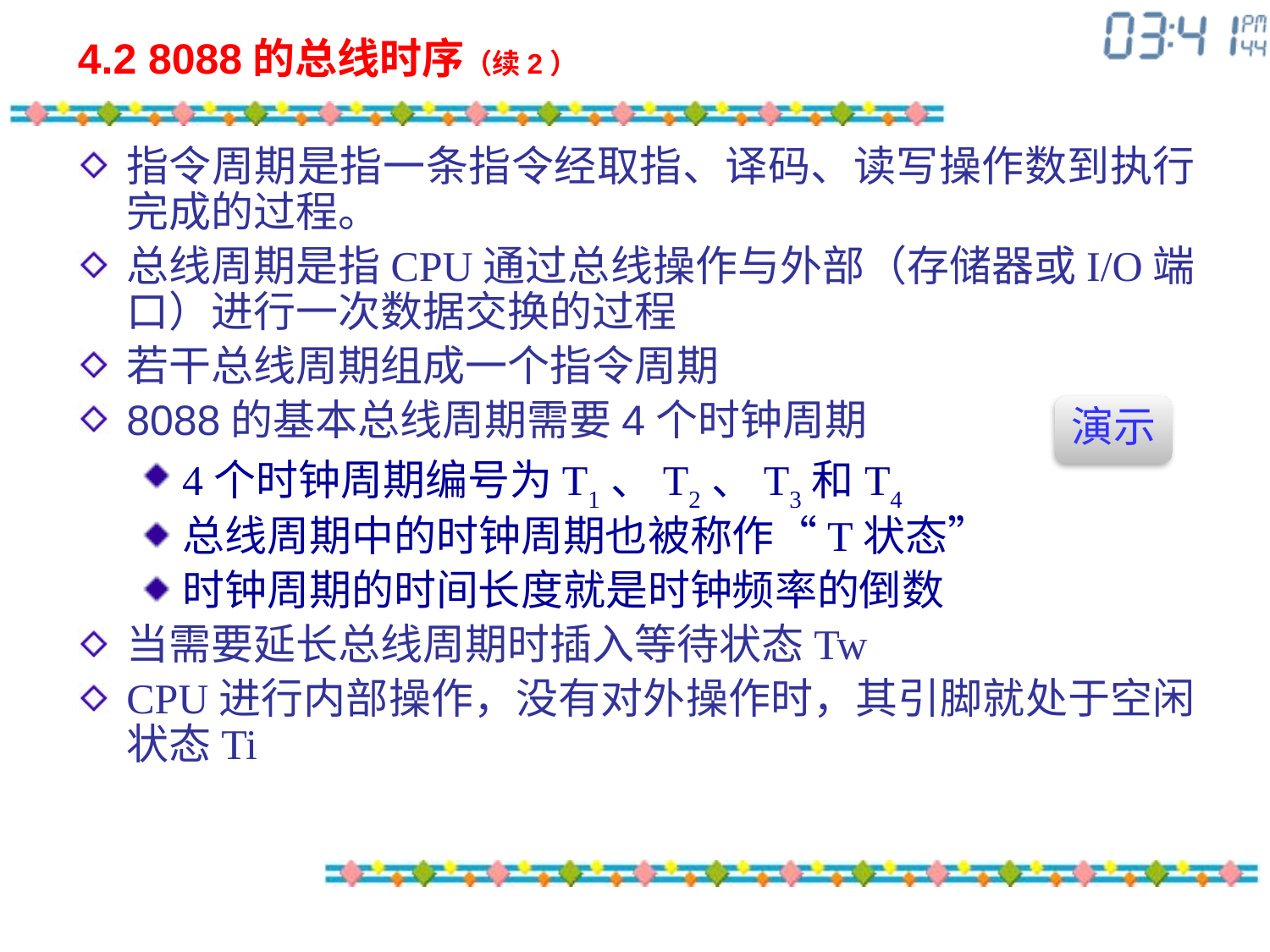

# 4.2 8088的总线时序（续2）
指令周期是指一条指令经取指、译码、读写操作数到执行完成的过程。
总线周期是指CPU通过总线操作与外部（存储器或I/O端口）进行一次数据交换的过程
若干总线周期组成一个指令周期
8088的基本总线周期需要4个时钟周期
4个时钟周期编号为T1、T2、T3和T4
总线周期中的时钟周期也被称作“T状态”
时钟周期的时间长度就是时钟频率的倒数
当需要延长总线周期时插入等待状态Tw
CPU进行内部操作，没有对外操作时，其引脚就处于空闲状态Ti
演示